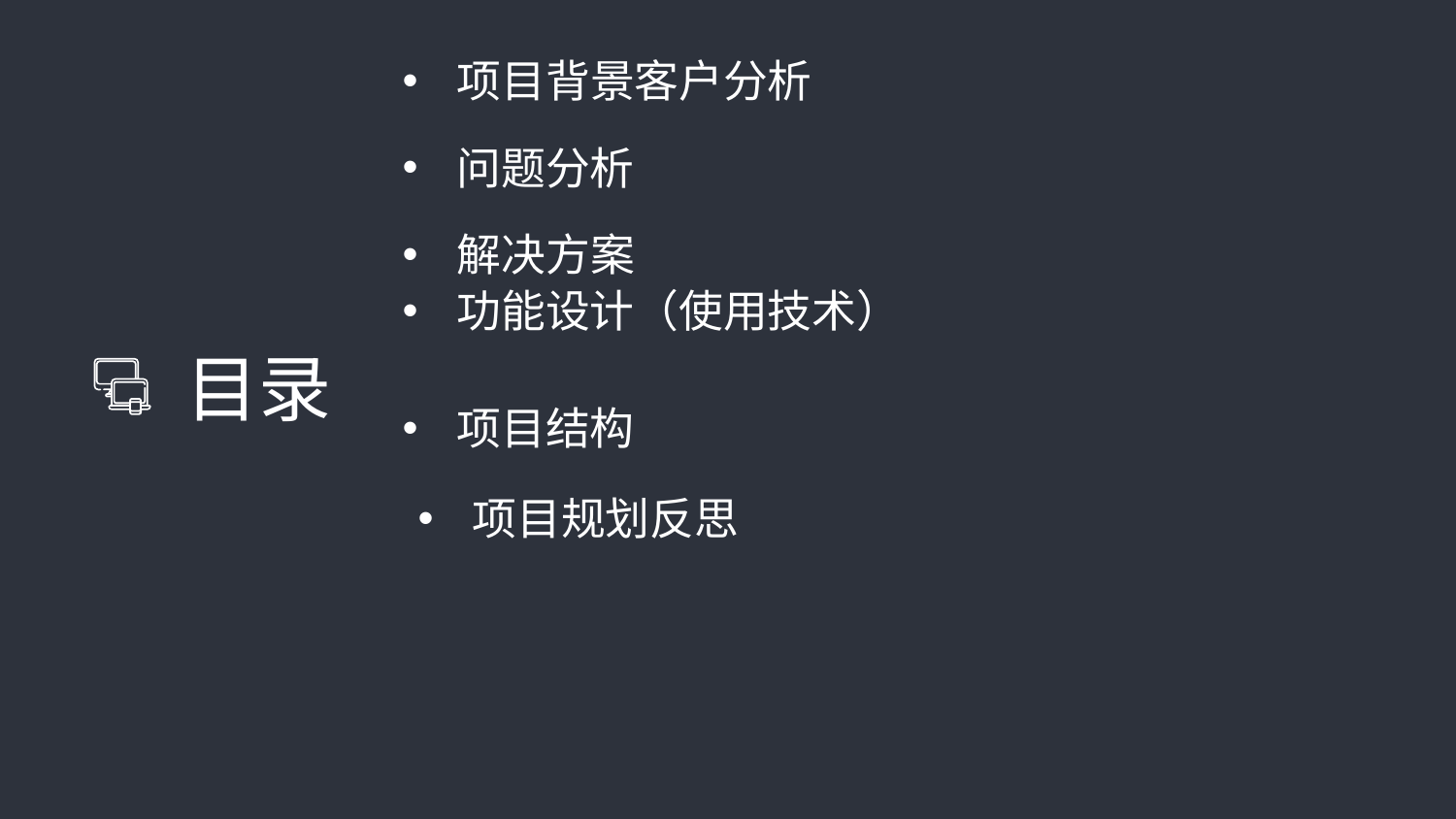

项目背景客户分析
问题分析
解决方案
功能设计（使用技术）
目录

项目结构
项目规划反思